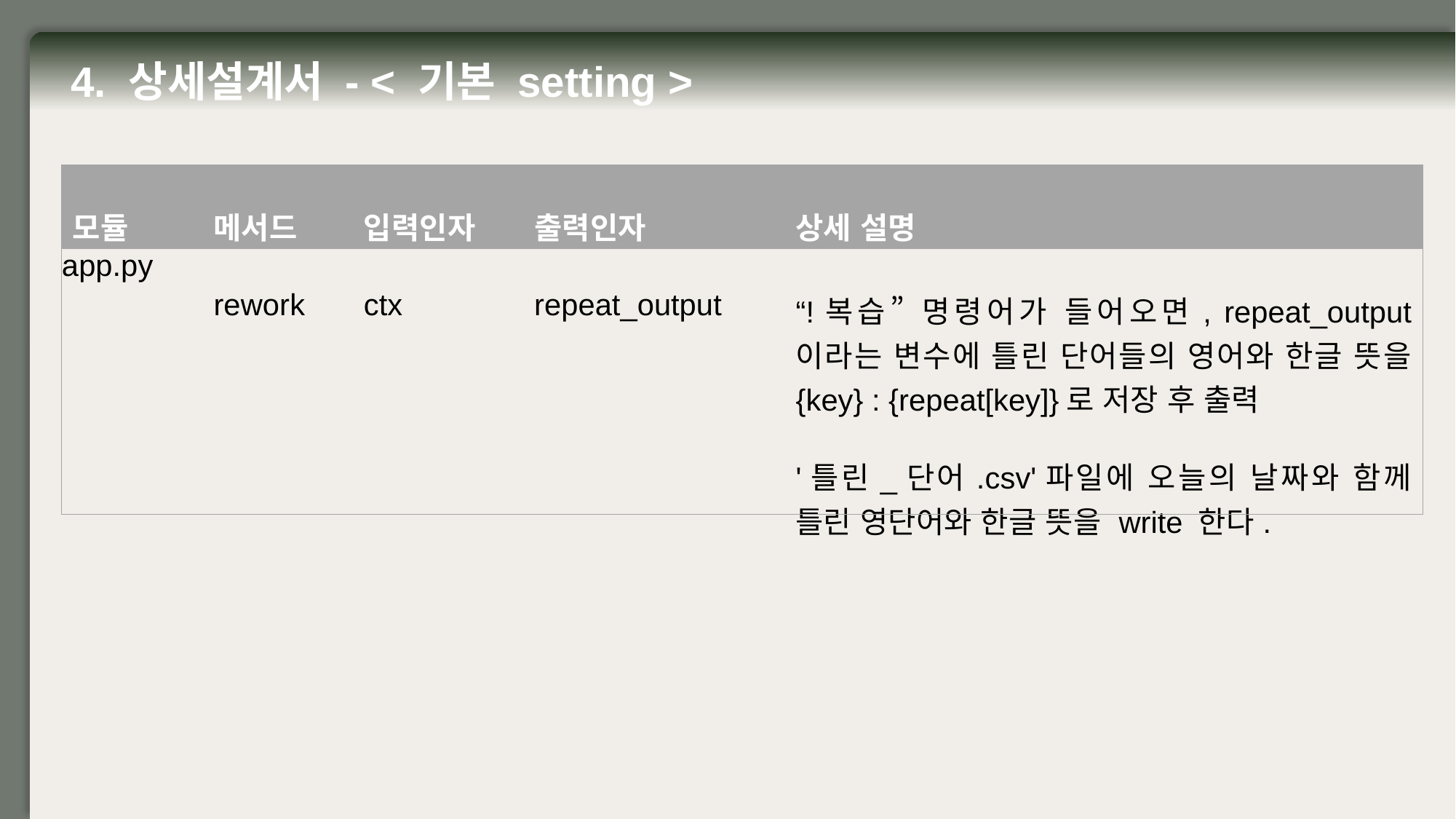

4. 상세설계서 - < 기본 setting >
| 모듈 | 메서드 | 입력인자 | 출력인자 | 상세 설명 |
| --- | --- | --- | --- | --- |
| app.py | rework | ctx | repeat\_output | “!복습” 명령어가 들어오면, repeat\_output 이라는 변수에 틀린 단어들의 영어와 한글 뜻을 {key} : {repeat[key]}로 저장 후 출력  '틀린\_단어.csv'파일에 오늘의 날짜와 함께 틀린 영단어와 한글 뜻을 write 한다. |